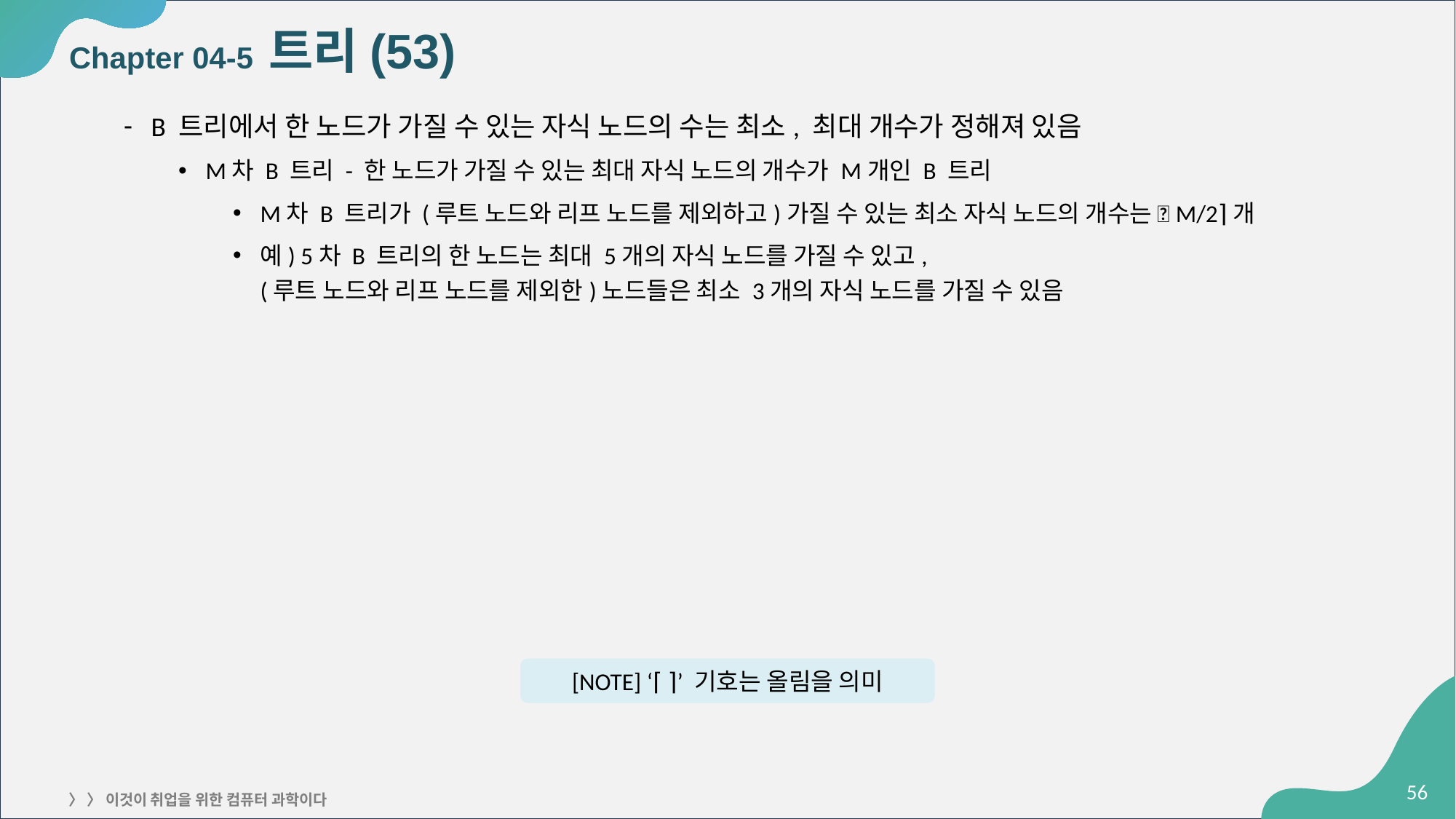

# Chapter 04-5 트리(53)
B 트리에서 한 노드가 가질 수 있는 자식 노드의 수는 최소, 최대 개수가 정해져 있음
M차 B 트리 - 한 노드가 가질 수 있는 최대 자식 노드의 개수가 M개인 B 트리
M차 B 트리가 (루트 노드와 리프 노드를 제외하고)가질 수 있는 최소 자식 노드의 개수는 ⌈M/2⌉개
예) 5차 B 트리의 한 노드는 최대 5개의 자식 노드를 가질 수 있고,
(루트 노드와 리프 노드를 제외한)노드들은 최소 3개의 자식 노드를 가질 수 있음

[NOTE] ‘⌈ ⌉’ 기호는 올림을 의미
56
〉 〉 이것이 취업을 위한 컴퓨터 과학이다